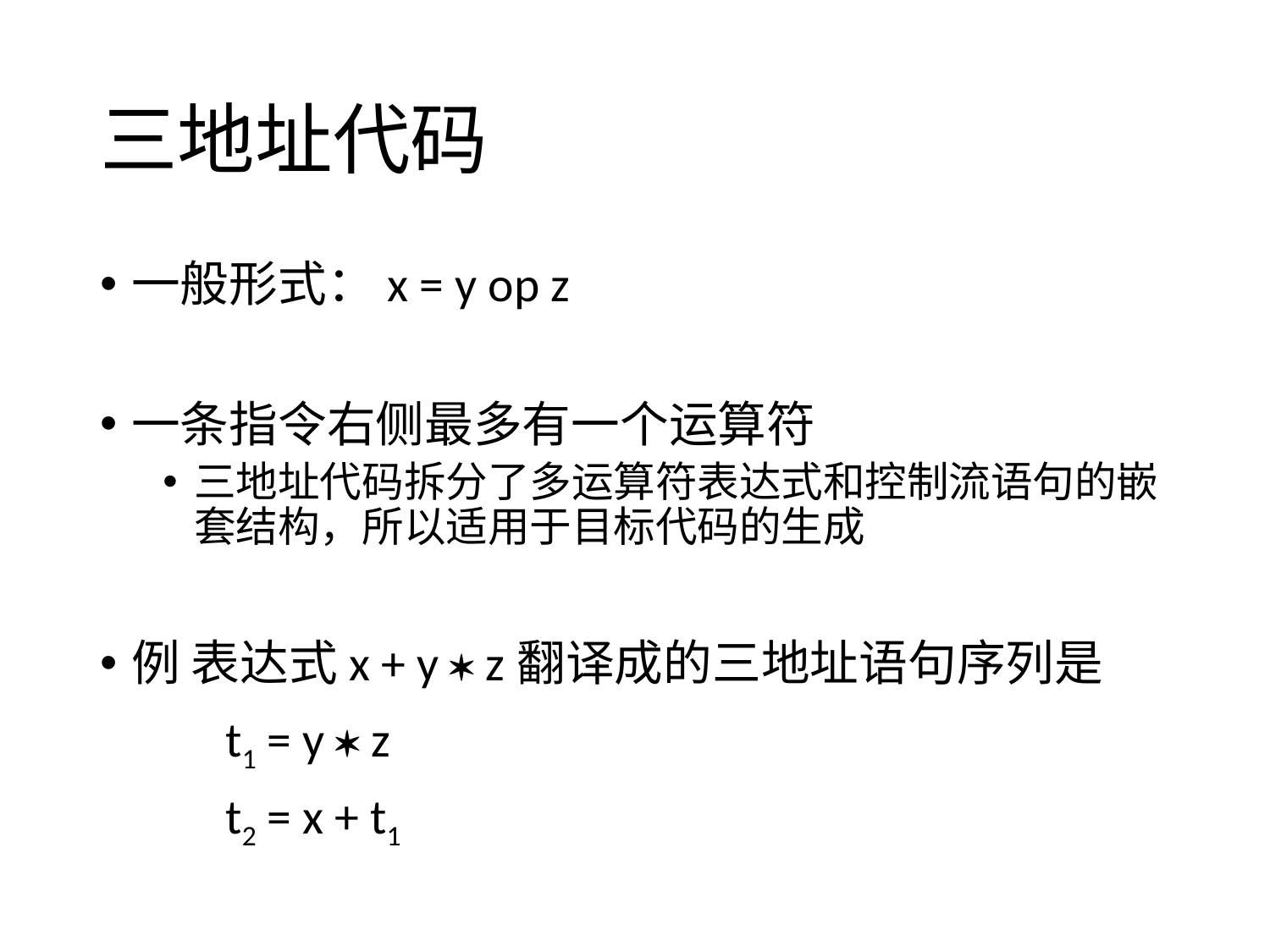

# 三地址代码
一般形式：x = y op z

一条指令右侧最多有一个运算符
三地址代码拆分了多运算符表达式和控制流语句的嵌套结构，所以适用于目标代码的生成

例 表达式x + y ∗ z翻译成的三地址语句序列是
	t1 = y ∗ z
	t2 = x + t1